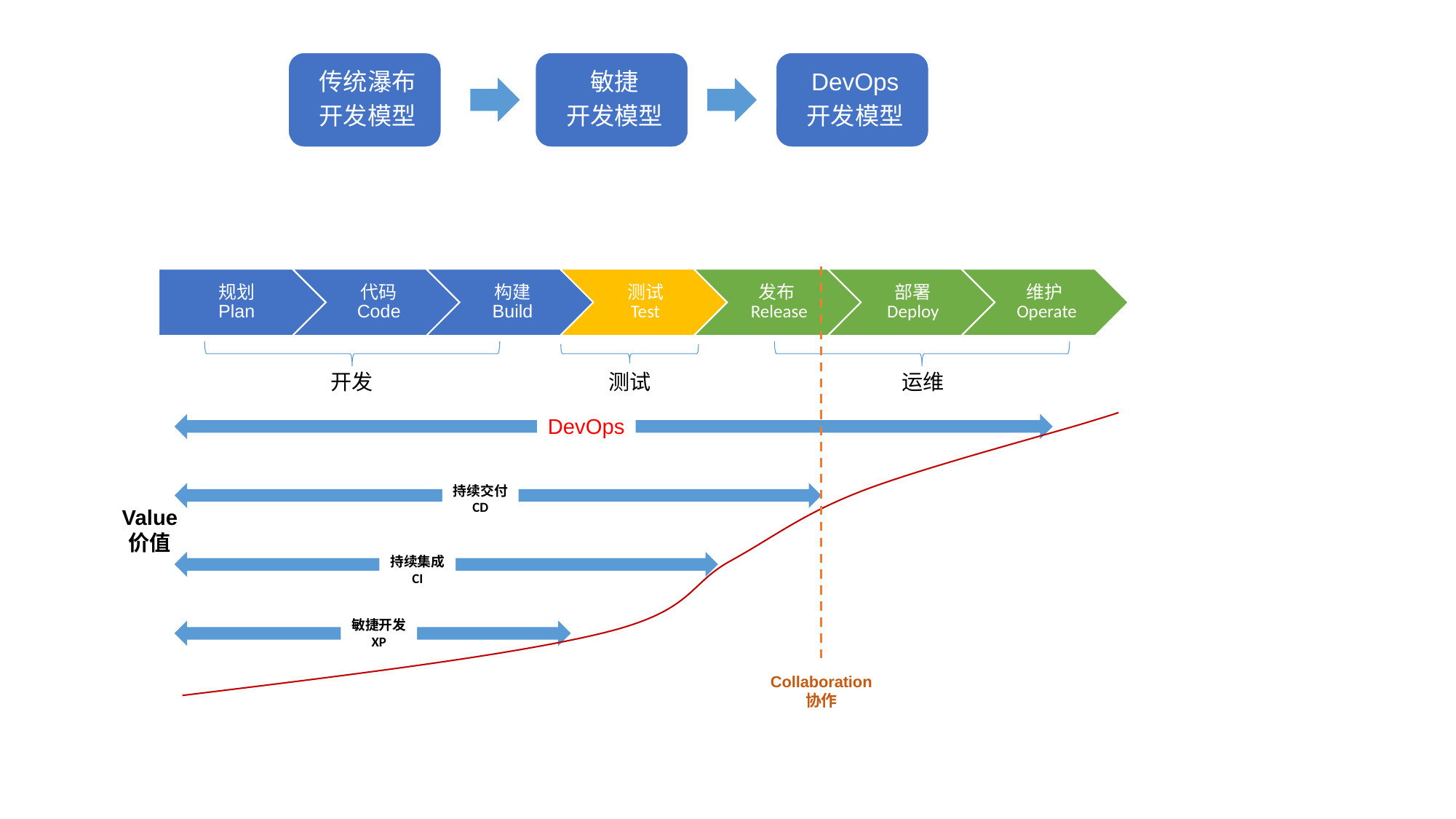

敏捷
开发模型
DevOps
开发模型
传统瀑布
开发模型

规划
Plan
代码
Code
构建
Build
测试
Test
发布Release
部署
Deploy
维护Operate

开发
测试
运维
DevOps

持续交付
CD

Value
价值
持续集成
CI

敏捷开发
XP

Collaboration
协作